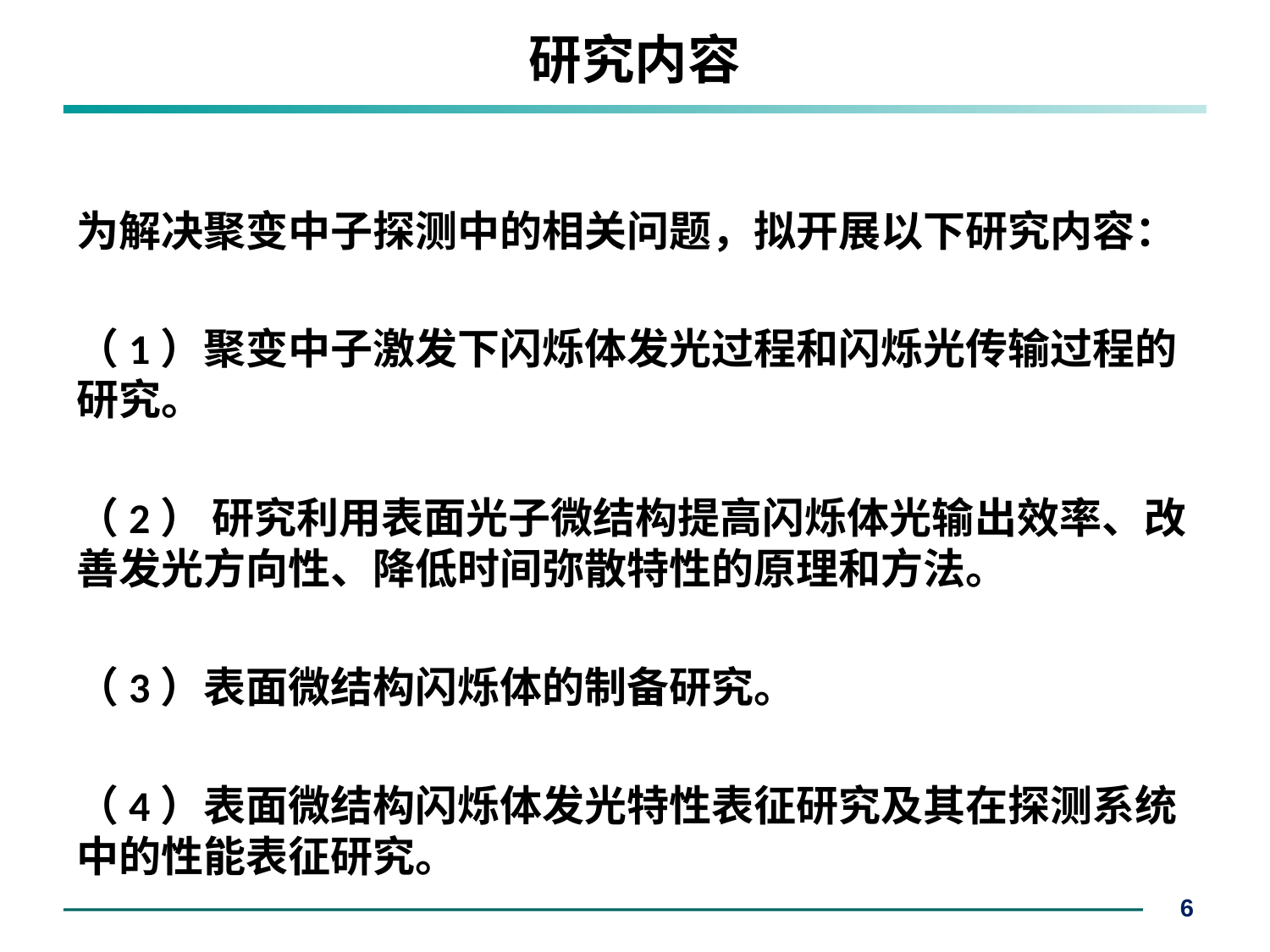

# 研究内容
为解决聚变中子探测中的相关问题，拟开展以下研究内容：

（1）	聚变中子激发下闪烁体发光过程和闪烁光传输过程的研究。

（2） 研究利用表面光子微结构提高闪烁体光输出效率、改善发光方向性、降低时间弥散特性的原理和方法。

（3）	表面微结构闪烁体的制备研究。

（4）	表面微结构闪烁体发光特性表征研究及其在探测系统中的性能表征研究。

6